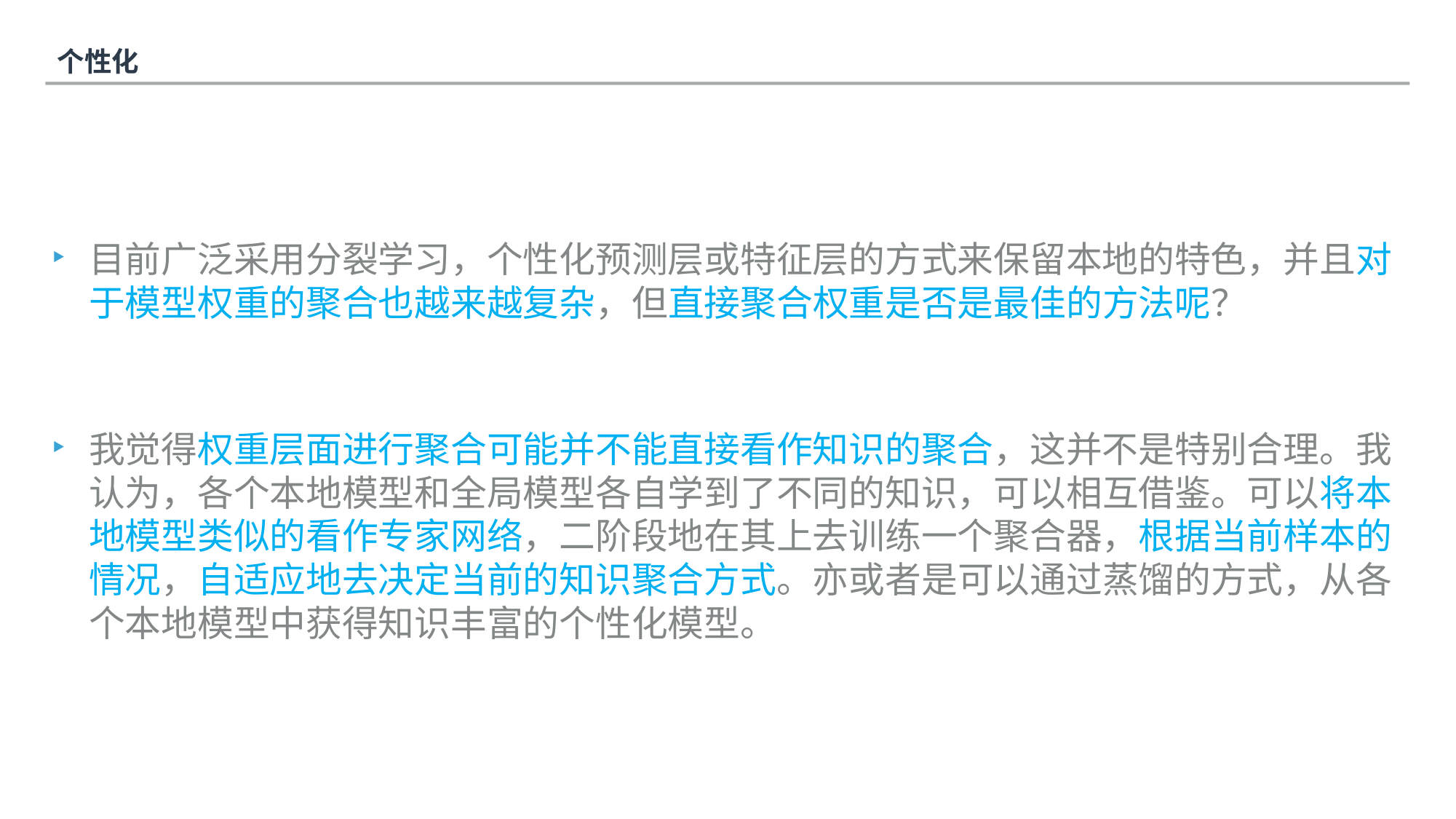

个性化
目前广泛采用分裂学习，个性化预测层或特征层的方式来保留本地的特色，并且对于模型权重的聚合也越来越复杂，但直接聚合权重是否是最佳的方法呢？

我觉得权重层面进行聚合可能并不能直接看作知识的聚合，这并不是特别合理。我认为，各个本地模型和全局模型各自学到了不同的知识，可以相互借鉴。可以将本地模型类似的看作专家网络，二阶段地在其上去训练一个聚合器，根据当前样本的情况，自适应地去决定当前的知识聚合方式。亦或者是可以通过蒸馏的方式，从各个本地模型中获得知识丰富的个性化模型。